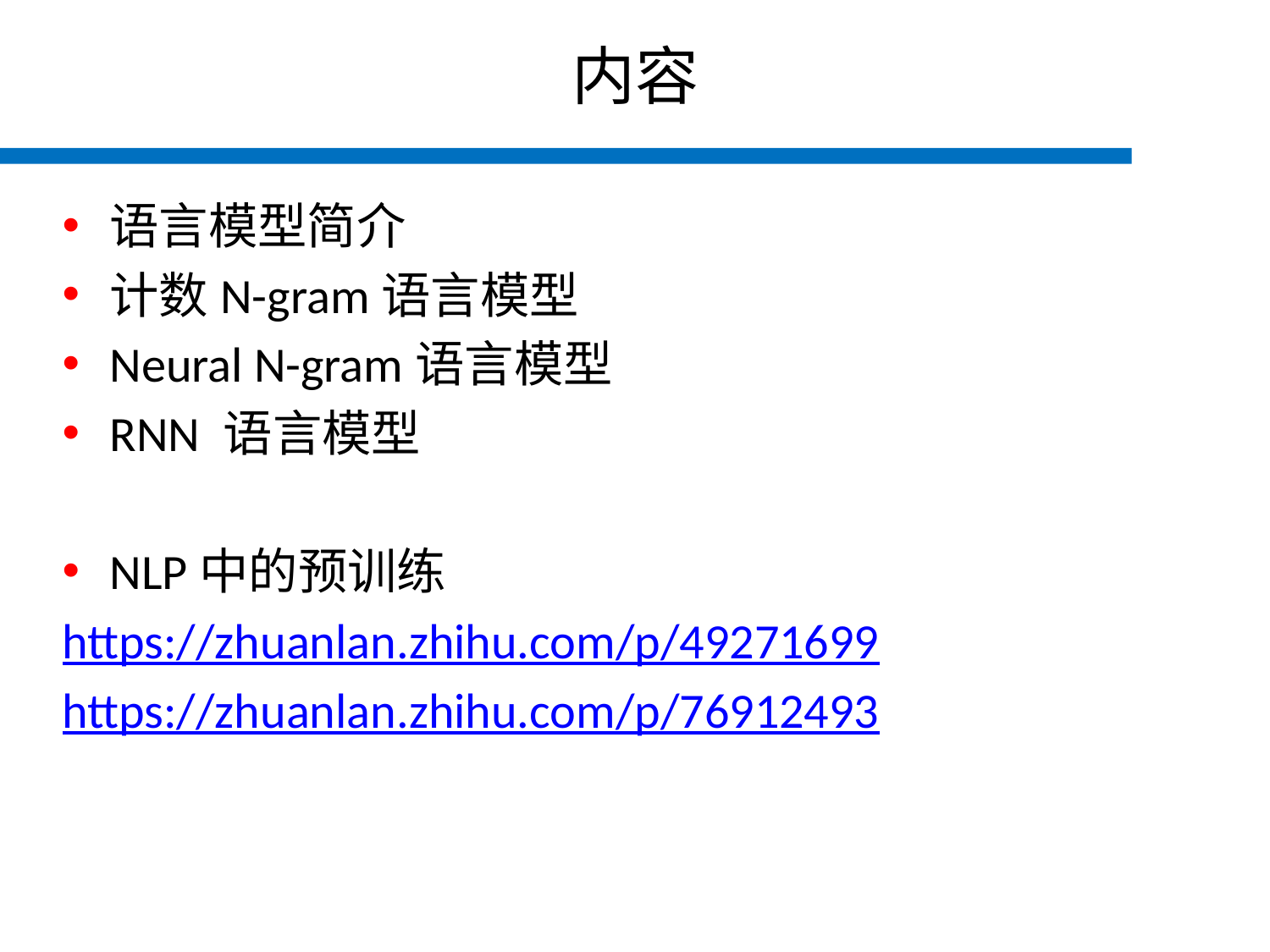

# 内容
语言模型简介
计数N-gram语言模型
Neural N-gram语言模型
RNN 语言模型

NLP中的预训练
https://zhuanlan.zhihu.com/p/49271699
https://zhuanlan.zhihu.com/p/76912493